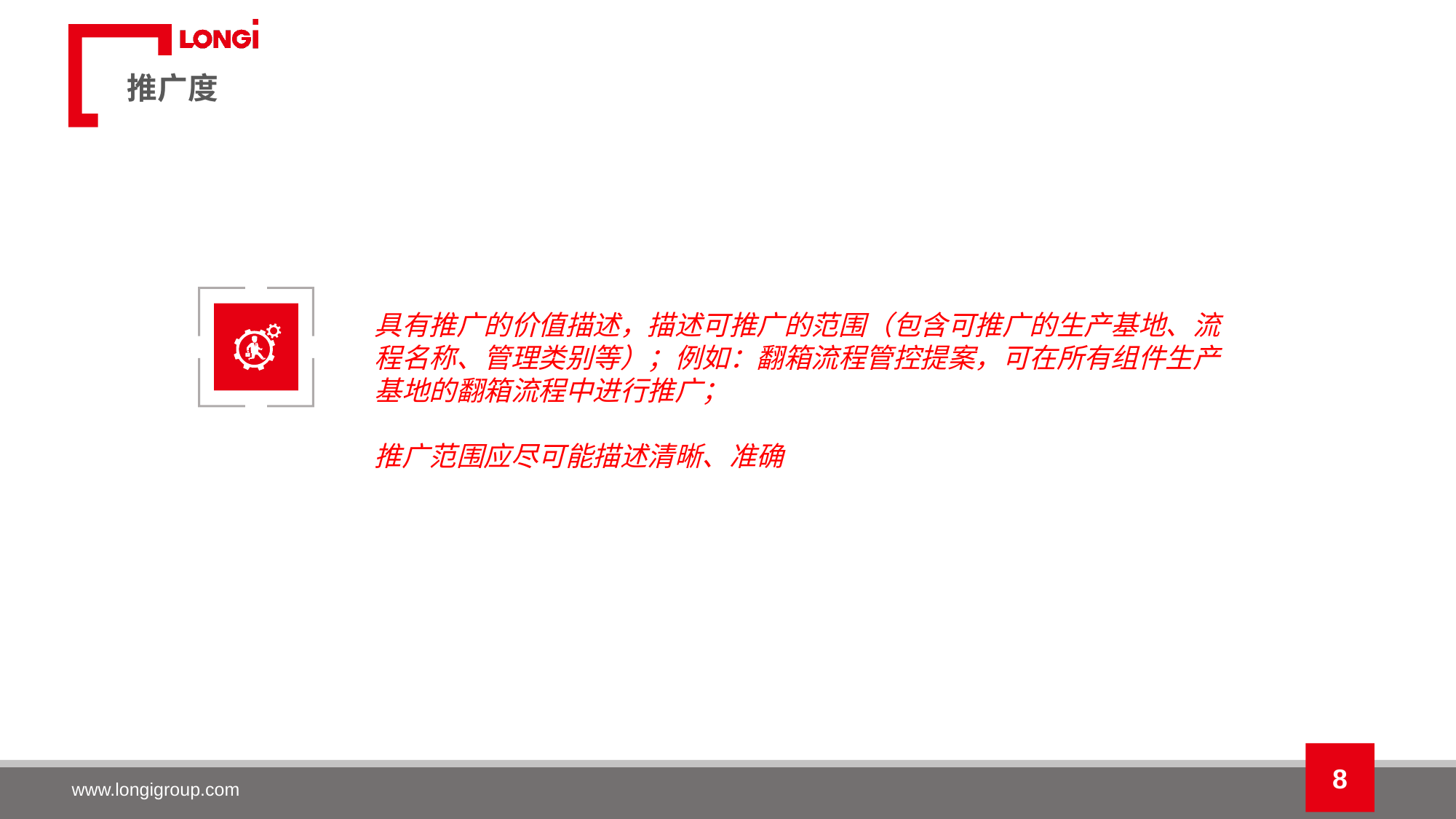

推广度

具有推广的价值描述，描述可推广的范围（包含可推广的生产基地、流程名称、管理类别等）；例如：翻箱流程管控提案，可在所有组件生产基地的翻箱流程中进行推广；

推广范围应尽可能描述清晰、准确